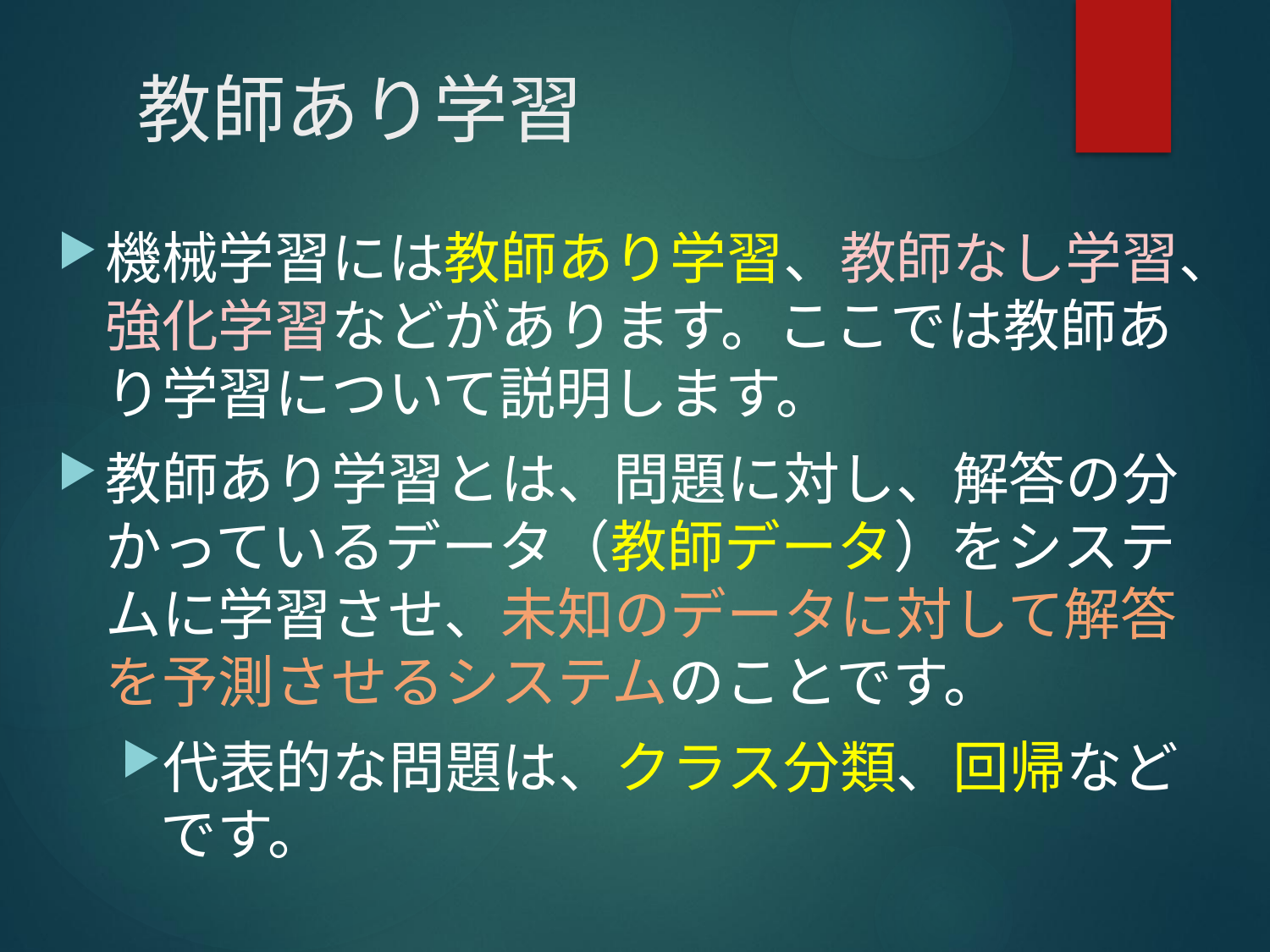

# 教師あり学習
機械学習には教師あり学習、教師なし学習、強化学習などがあります。ここでは教師あり学習について説明します。
教師あり学習とは、問題に対し、解答の分かっているデータ（教師データ）をシステムに学習させ、未知のデータに対して解答を予測させるシステムのことです。
代表的な問題は、クラス分類、回帰などです。